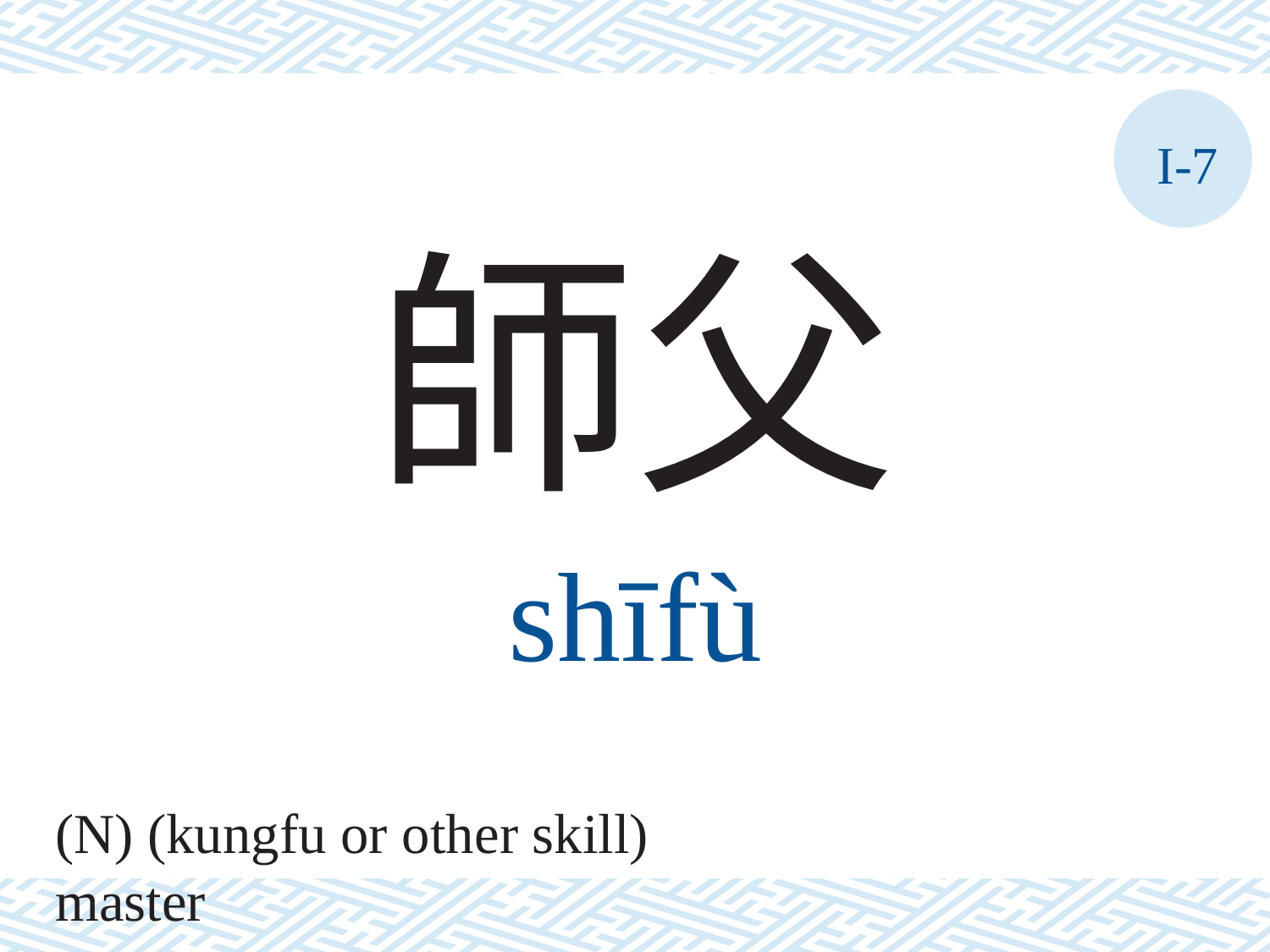

I-7
師父
shīfù
(N) (kungfu or other skill) master